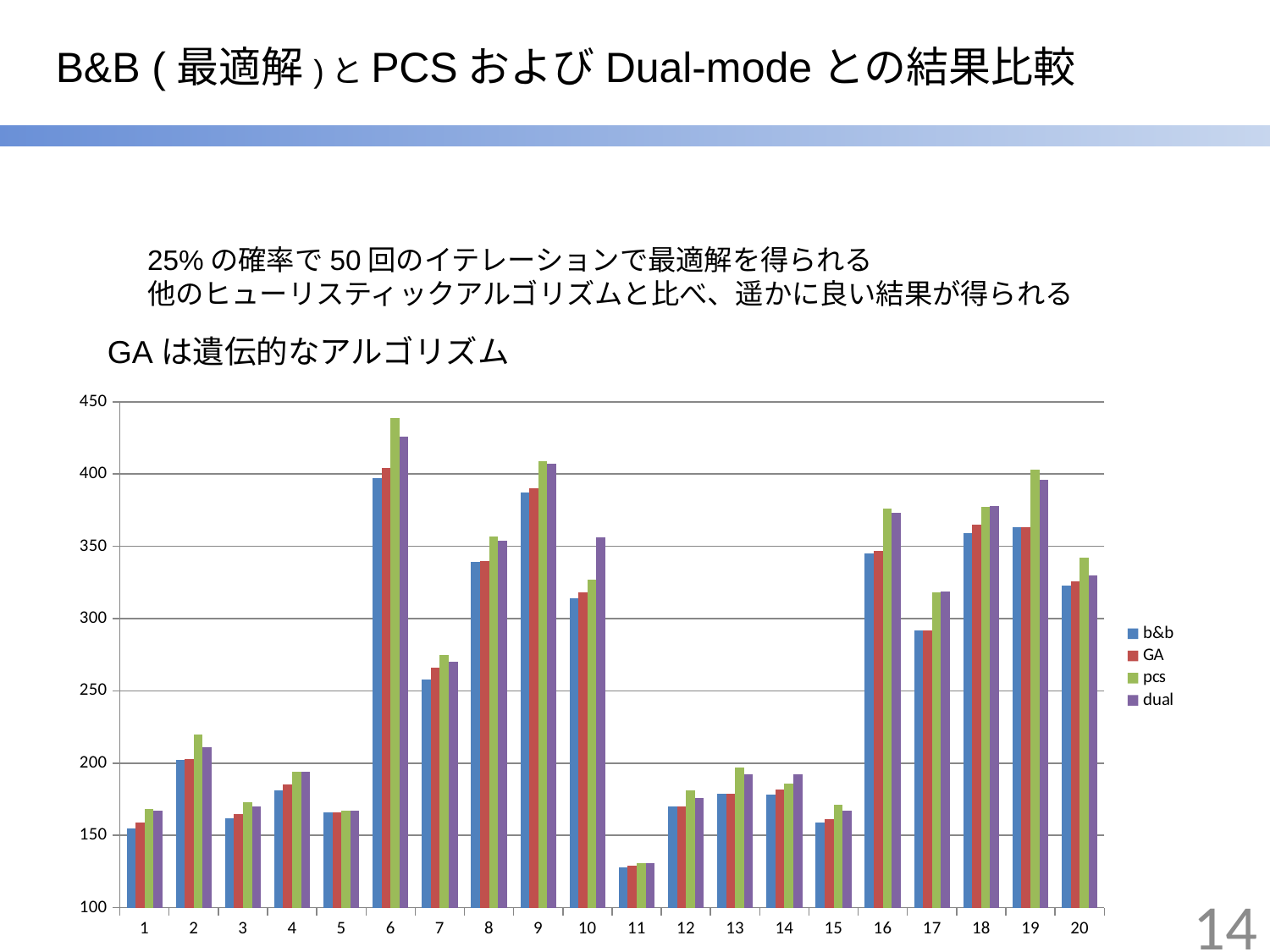

# B&B (最適解)とPCSおよびDual-modeとの結果比較
25%の確率で50回のイテレーションで最適解を得られる
他のヒューリスティックアルゴリズムと比べ、遥かに良い結果が得られる

GAは遺伝的なアルゴリズム

### Chart

| Category | b&b | GA | pcs | dual |
|---|---|---|---|---|
14